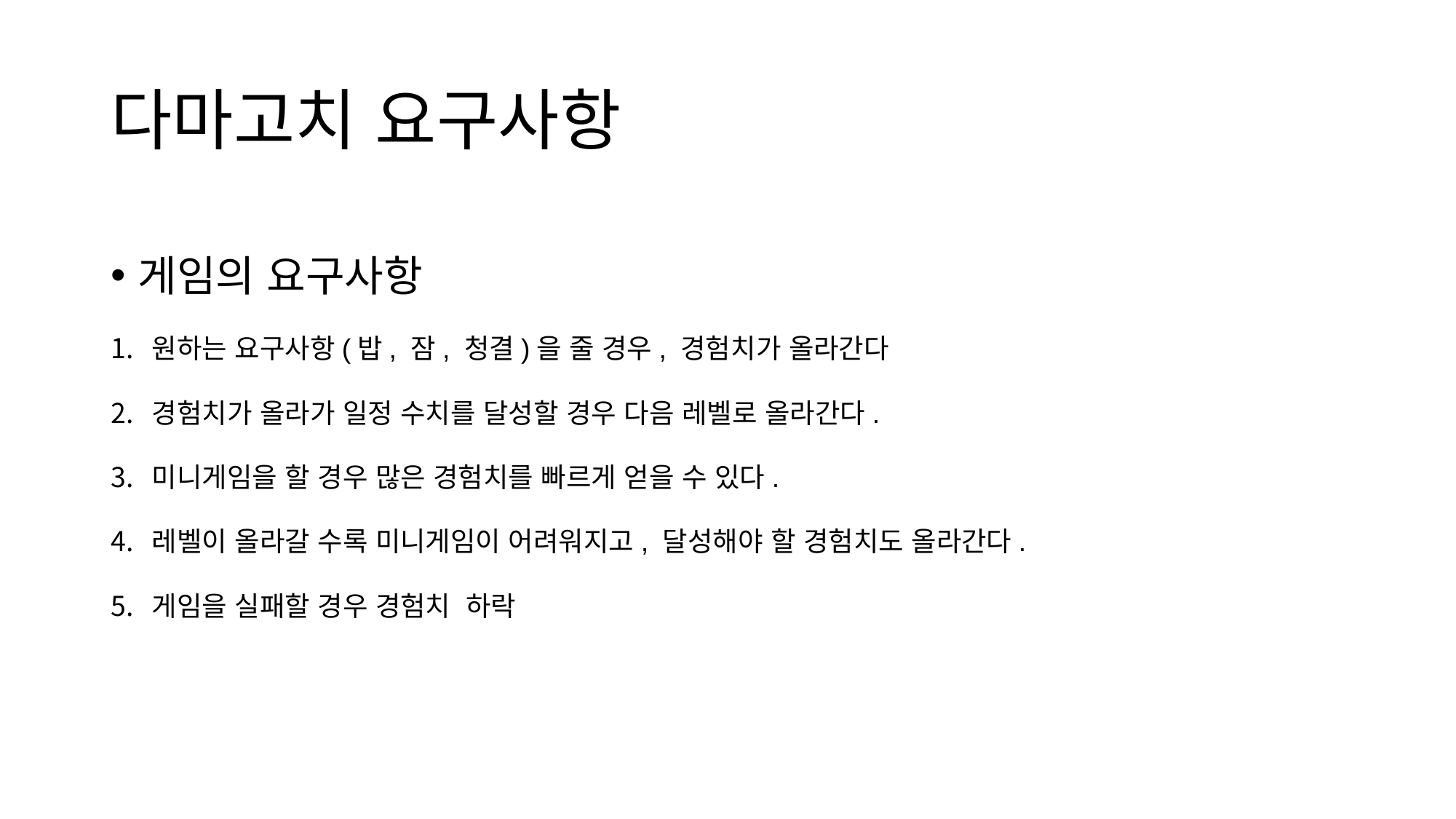

# 다마고치 요구사항
게임의 요구사항
원하는 요구사항(밥, 잠, 청결)을 줄 경우, 경험치가 올라간다
경험치가 올라가 일정 수치를 달성할 경우 다음 레벨로 올라간다.
미니게임을 할 경우 많은 경험치를 빠르게 얻을 수 있다.
레벨이 올라갈 수록 미니게임이 어려워지고, 달성해야 할 경험치도 올라간다.
게임을 실패할 경우 경험치  하락